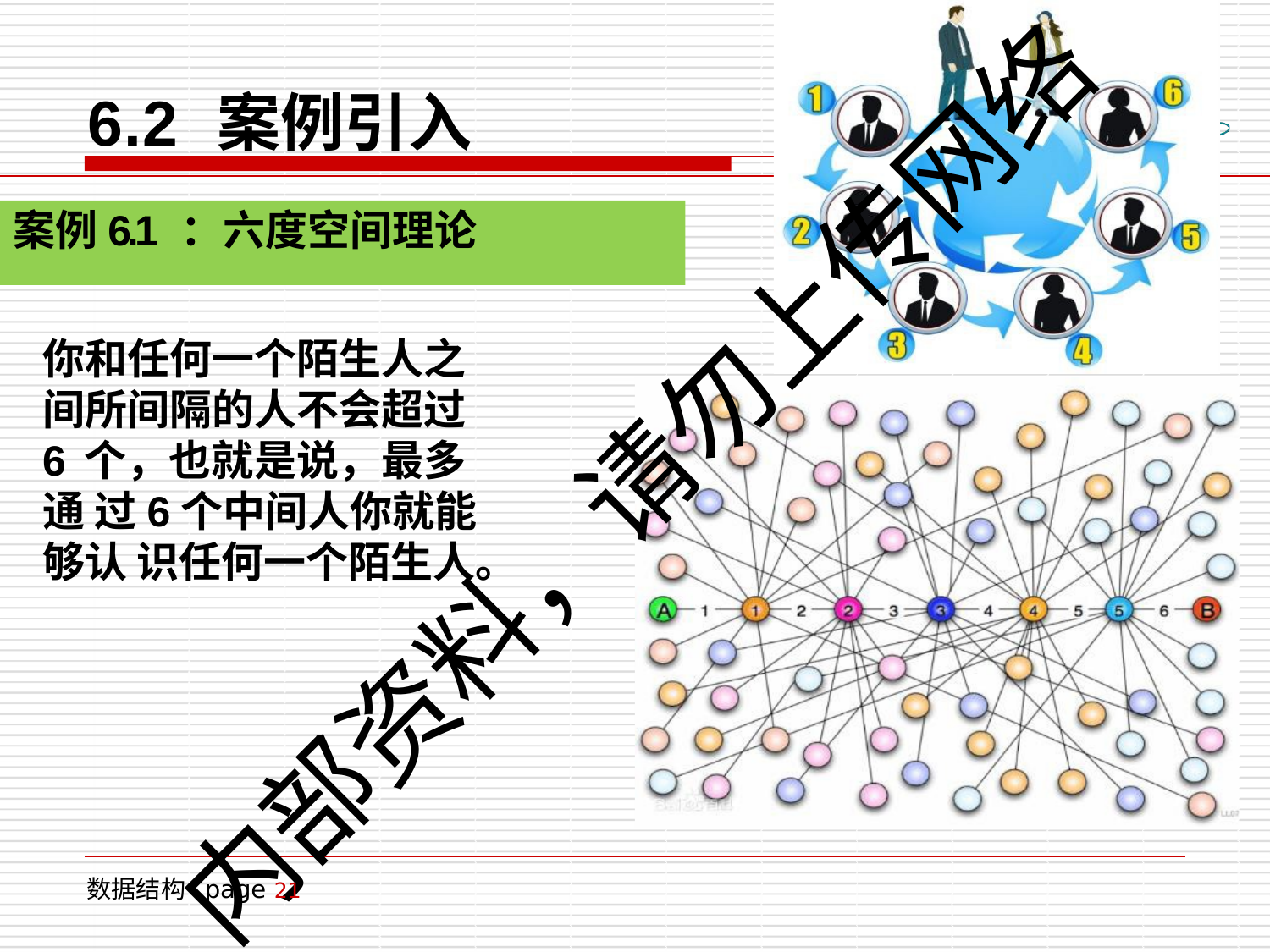

# 6.2	案例引入

案例6.1 ：六度空间理论

你和任何一个陌生人之 间所间隔的人不会超过6 个，也就是说，最多通 过6个中间人你就能够认 识任何一个陌生人。

内部资料，请勿上传网络

数据结构 page 21